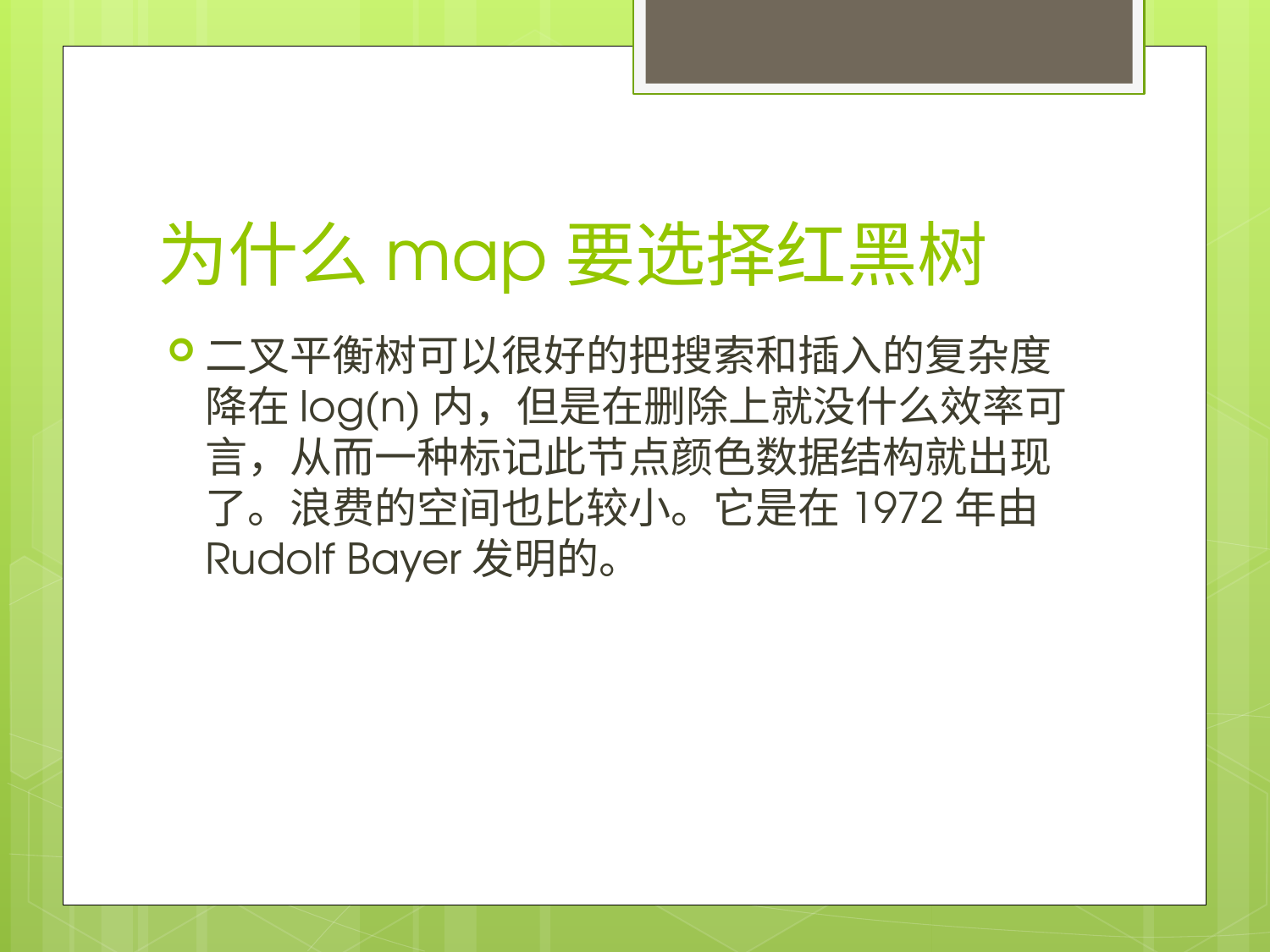

# 为什么map要选择红黑树
二叉平衡树可以很好的把搜索和插入的复杂度降在log(n)内，但是在删除上就没什么效率可言，从而一种标记此节点颜色数据结构就出现了。浪费的空间也比较小。它是在1972年由Rudolf Bayer发明的。